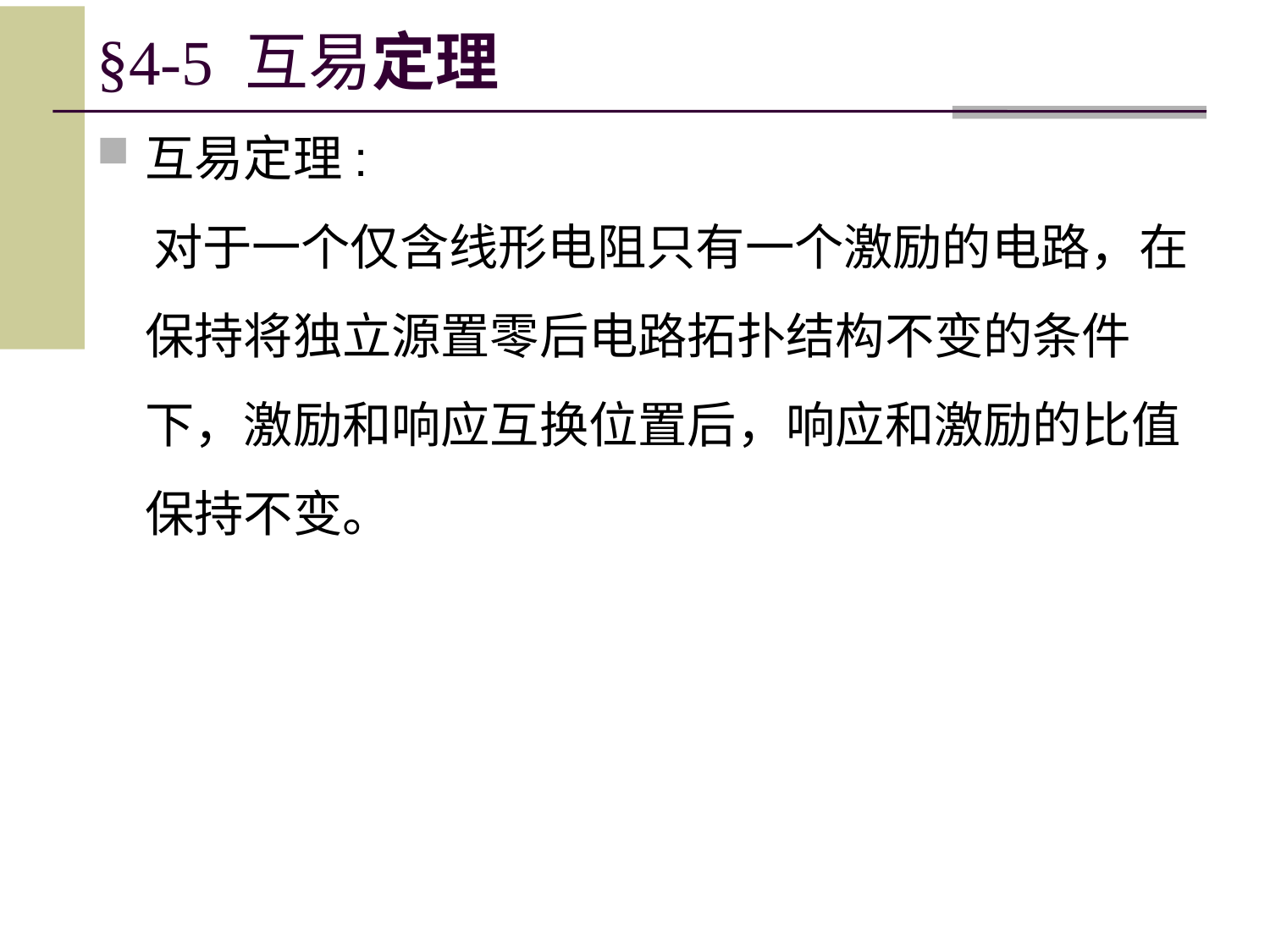

# §4-5 互易定理
互易定理:
    对于一个仅含线形电阻只有一个激励的电路，在保持将独立源置零后电路拓扑结构不变的条件下，激励和响应互换位置后，响应和激励的比值保持不变。